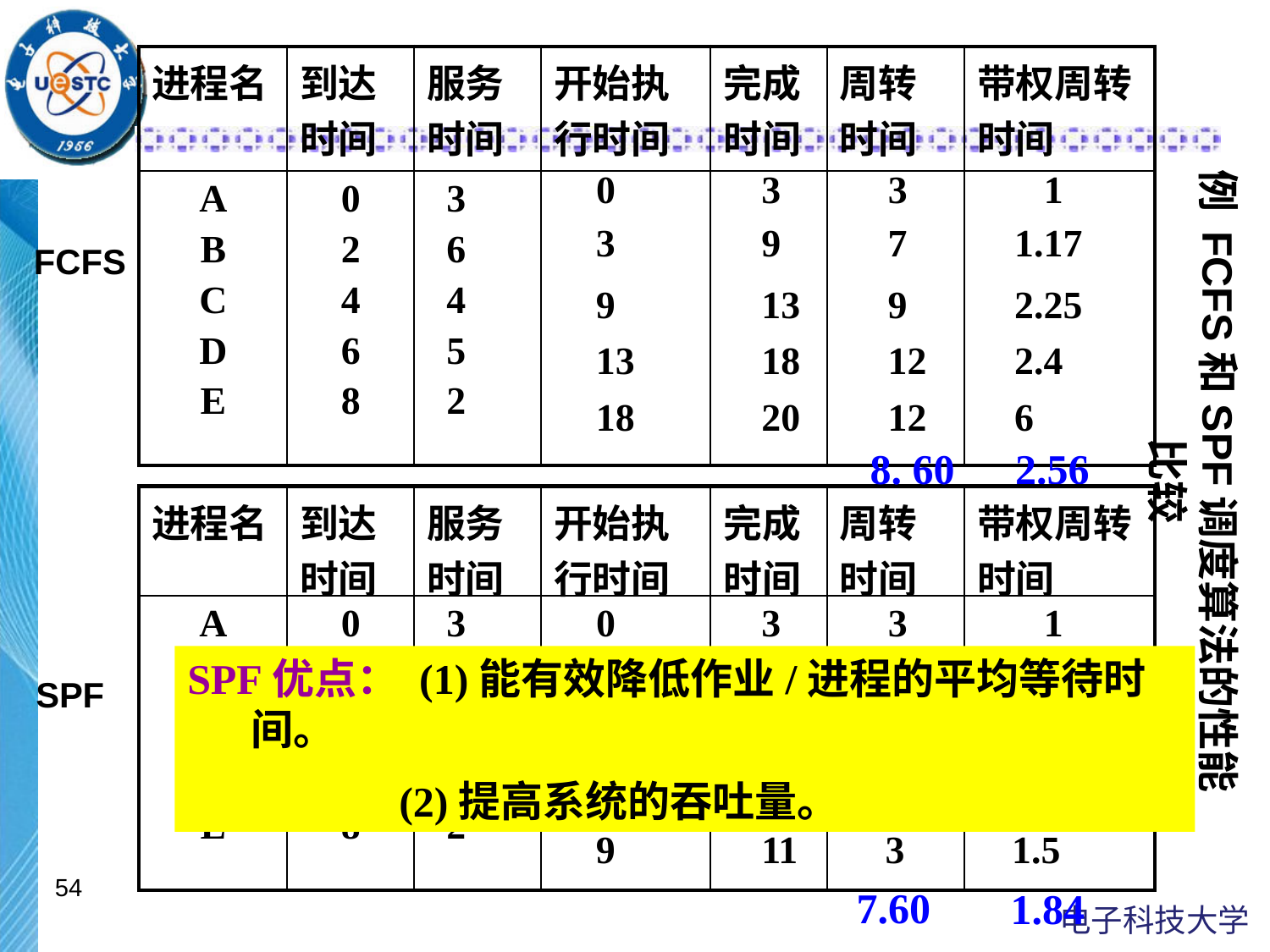

| 进程名 | 到达时间 | 服务时间 | 开始执行时间 | 完成时间 | 周转时间 | 带权周转时间 |
| --- | --- | --- | --- | --- | --- | --- |
| A B C D E | 0 2 4 6 8 | 3 6 4 5 2 |  |  |  |  |
例 FCFS和SPF调度算法的性能比较
0               3           3              1
3               9           7           1.17
FCFS
9               13         9           2.25
13             18         12         2.4
18             20         12         6
8. 60
2.56
| 进程名 | 到达时间 | 服务时间 | 开始执行时间 | 完成时间 | 周转时间 | 带权周转时间 |
| --- | --- | --- | --- | --- | --- | --- |
| A B C D E | 0 2 4 6 8 | 3 6 4 5 2 |  |  |  |  |
0               3           3              1
3               9           7           1.17
SPF优点： (1)能有效降低作业/进程的平均等待时间。
                    (2)提高系统的吞吐量。
SPF
11            15         11          2.75
15            20         14          2.8
9               11         3           1.5
54
7.60
1.84